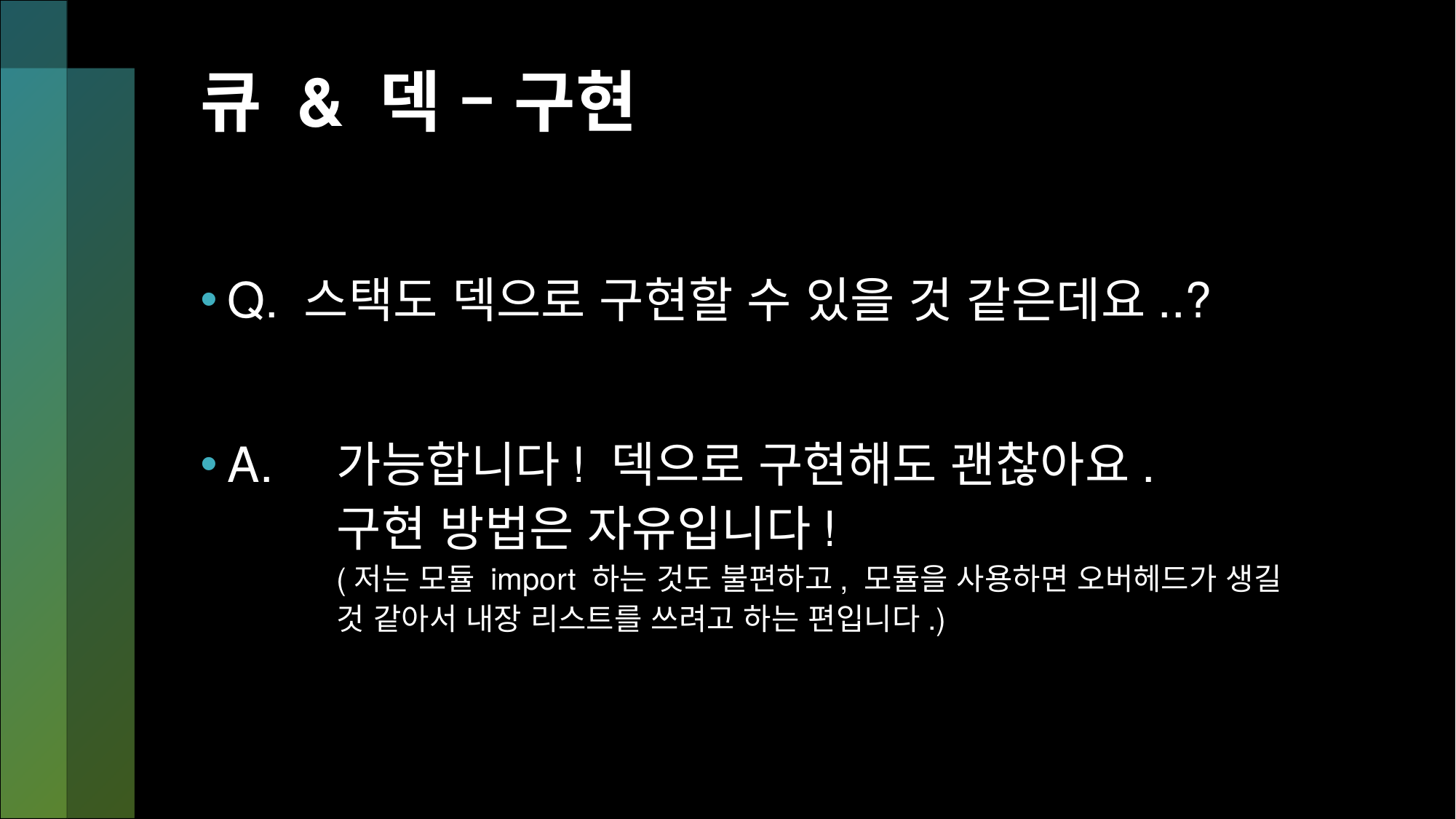

# 큐 & 덱 – 구현
Q. 스택도 덱으로 구현할 수 있을 것 같은데요..?

A. 	가능합니다! 덱으로 구현해도 괜찮아요.
	구현 방법은 자유입니다!
	(저는 모듈 import 하는 것도 불편하고, 모듈을 사용하면 오버헤드가 생길 	것 같아서 내장 리스트를 쓰려고 하는 편입니다.)